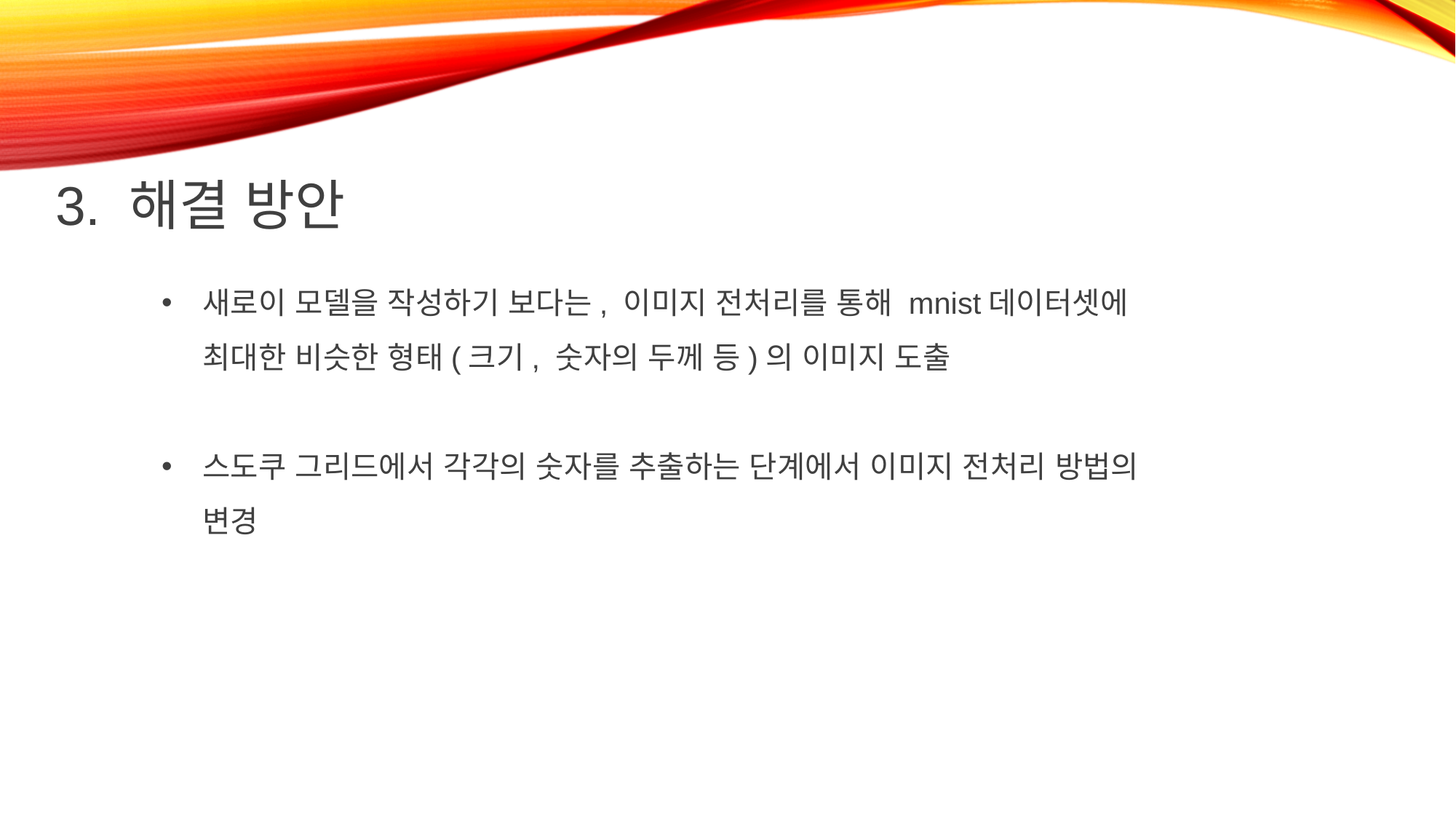

3. 해결 방안
새로이 모델을 작성하기 보다는, 이미지 전처리를 통해 mnist데이터셋에 최대한 비슷한 형태(크기, 숫자의 두께 등)의 이미지 도출

스도쿠 그리드에서 각각의 숫자를 추출하는 단계에서 이미지 전처리 방법의 변경